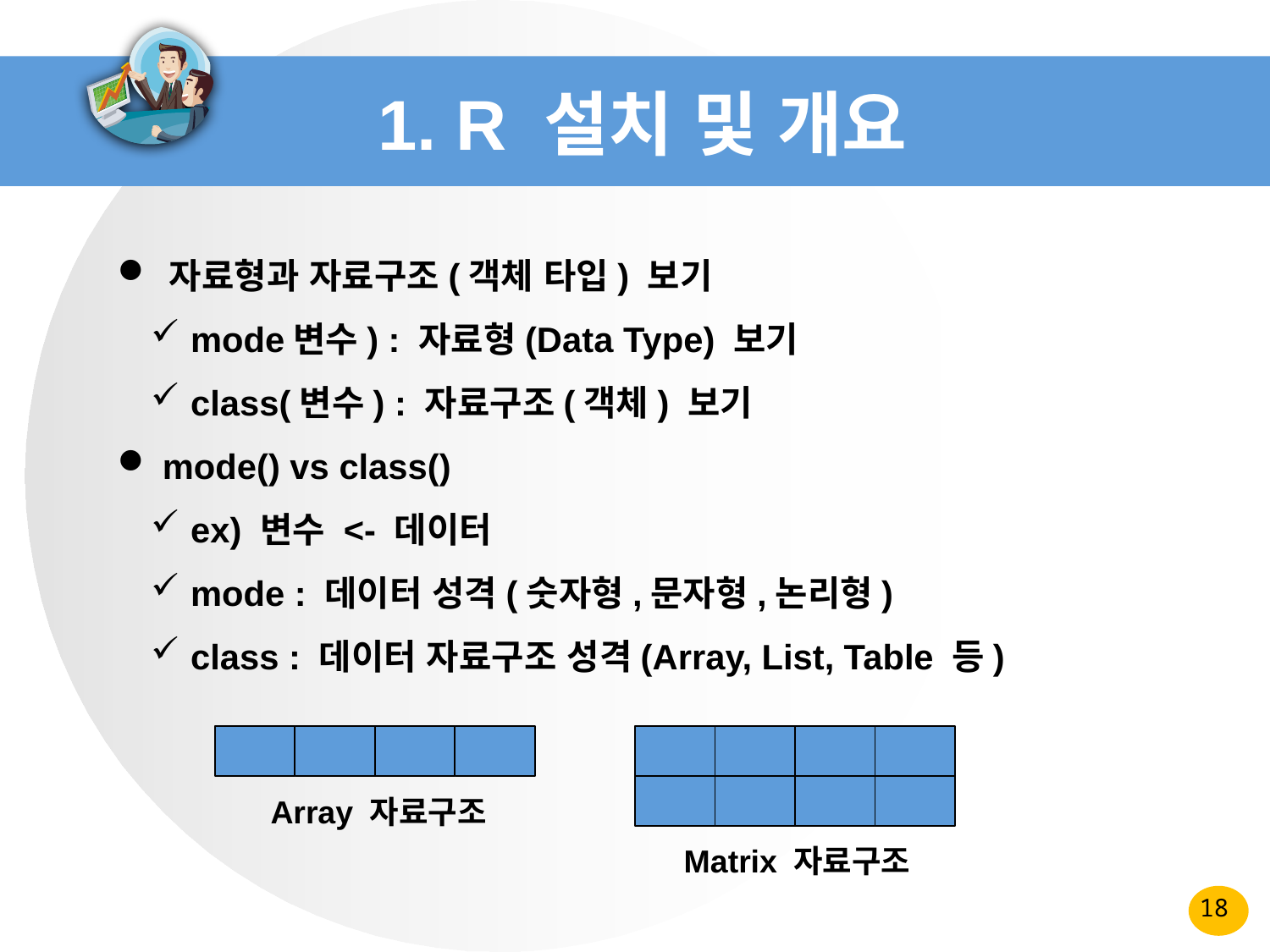

# 1. R 설치 및 개요
 자료형과 자료구조(객체 타입) 보기
 mode변수) : 자료형(Data Type) 보기
 class(변수) : 자료구조(객체) 보기
 mode() vs class()
 ex) 변수 <- 데이터
 mode : 데이터 성격(숫자형,문자형,논리형)
 class : 데이터 자료구조 성격(Array, List, Table 등)

Array 자료구조
Matrix 자료구조
18